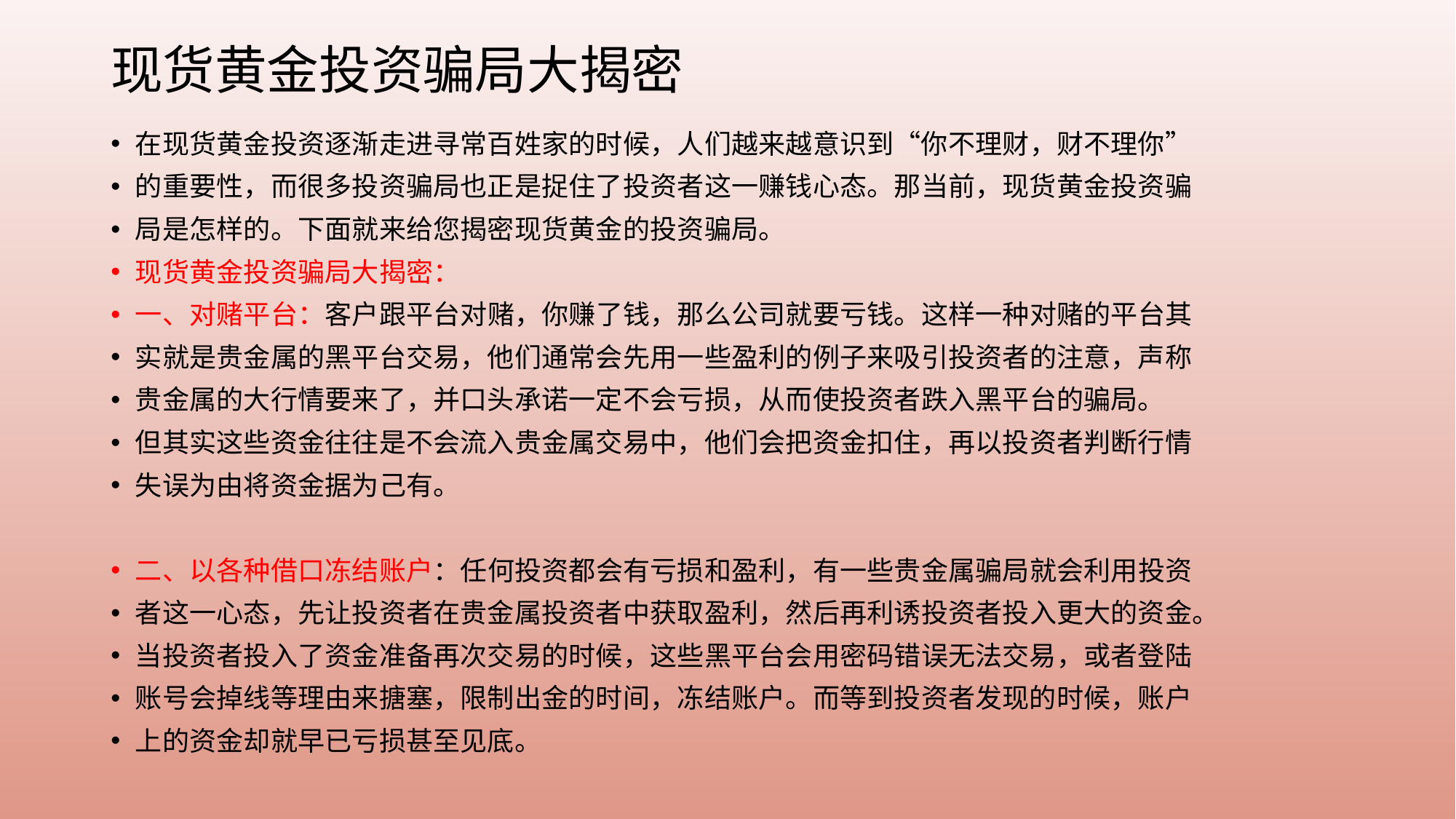

# 现货黄金投资骗局大揭密
在现货黄金投资逐渐走进寻常百姓家的时候，人们越来越意识到“你不理财，财不理你”
的重要性，而很多投资骗局也正是捉住了投资者这一赚钱心态。那当前，现货黄金投资骗
局是怎样的。下面就来给您揭密现货黄金的投资骗局。
现货黄金投资骗局大揭密：
一、对赌平台：客户跟平台对赌，你赚了钱，那么公司就要亏钱。这样一种对赌的平台其
实就是贵金属的黑平台交易，他们通常会先用一些盈利的例子来吸引投资者的注意，声称
贵金属的大行情要来了，并口头承诺一定不会亏损，从而使投资者跌入黑平台的骗局。
但其实这些资金往往是不会流入贵金属交易中，他们会把资金扣住，再以投资者判断行情
失误为由将资金据为己有。

二、以各种借口冻结账户：任何投资都会有亏损和盈利，有一些贵金属骗局就会利用投资
者这一心态，先让投资者在贵金属投资者中获取盈利，然后再利诱投资者投入更大的资金。
当投资者投入了资金准备再次交易的时候，这些黑平台会用密码错误无法交易，或者登陆
账号会掉线等理由来搪塞，限制出金的时间，冻结账户。而等到投资者发现的时候，账户
上的资金却就早已亏损甚至见底。